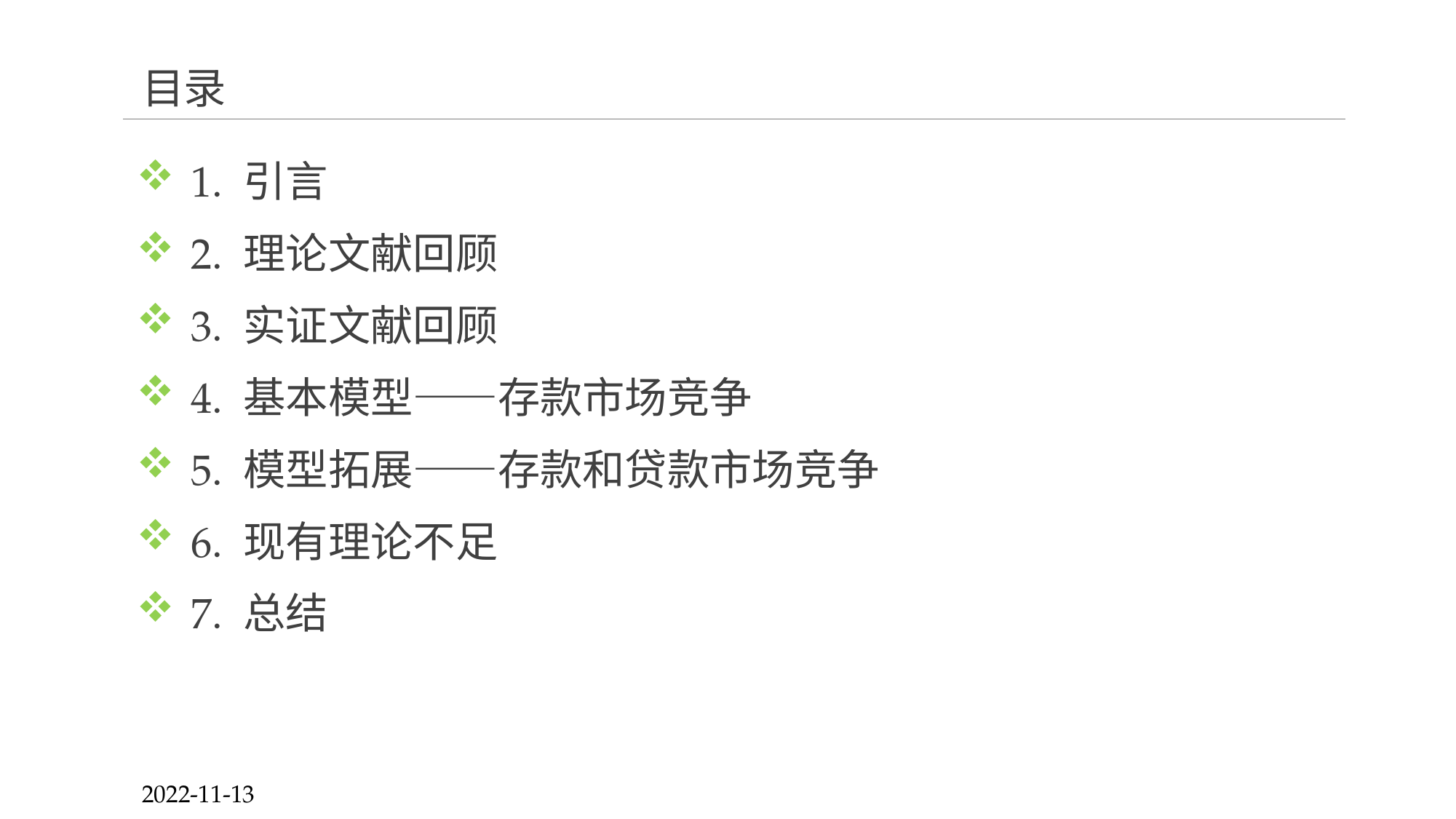

# 目录
1. 引言
2. 理论文献回顾
3. 实证文献回顾
4. 基本模型——存款市场竞争
5. 模型拓展——存款和贷款市场竞争
6. 现有理论不足
7. 总结
2022-11-13